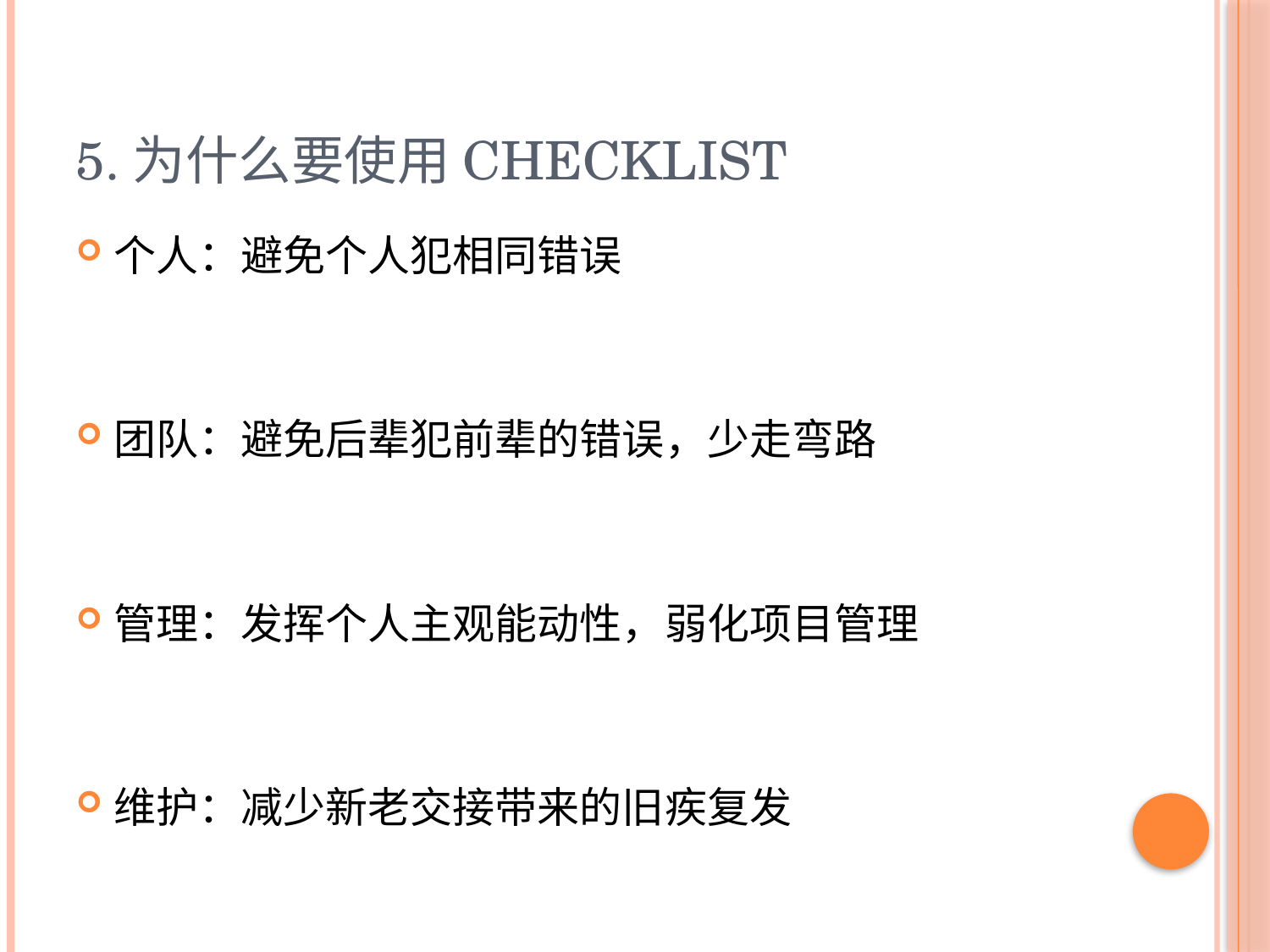

# 5.为什么要使用checklist
个人：避免个人犯相同错误

团队：避免后辈犯前辈的错误，少走弯路

管理：发挥个人主观能动性，弱化项目管理

维护：减少新老交接带来的旧疾复发